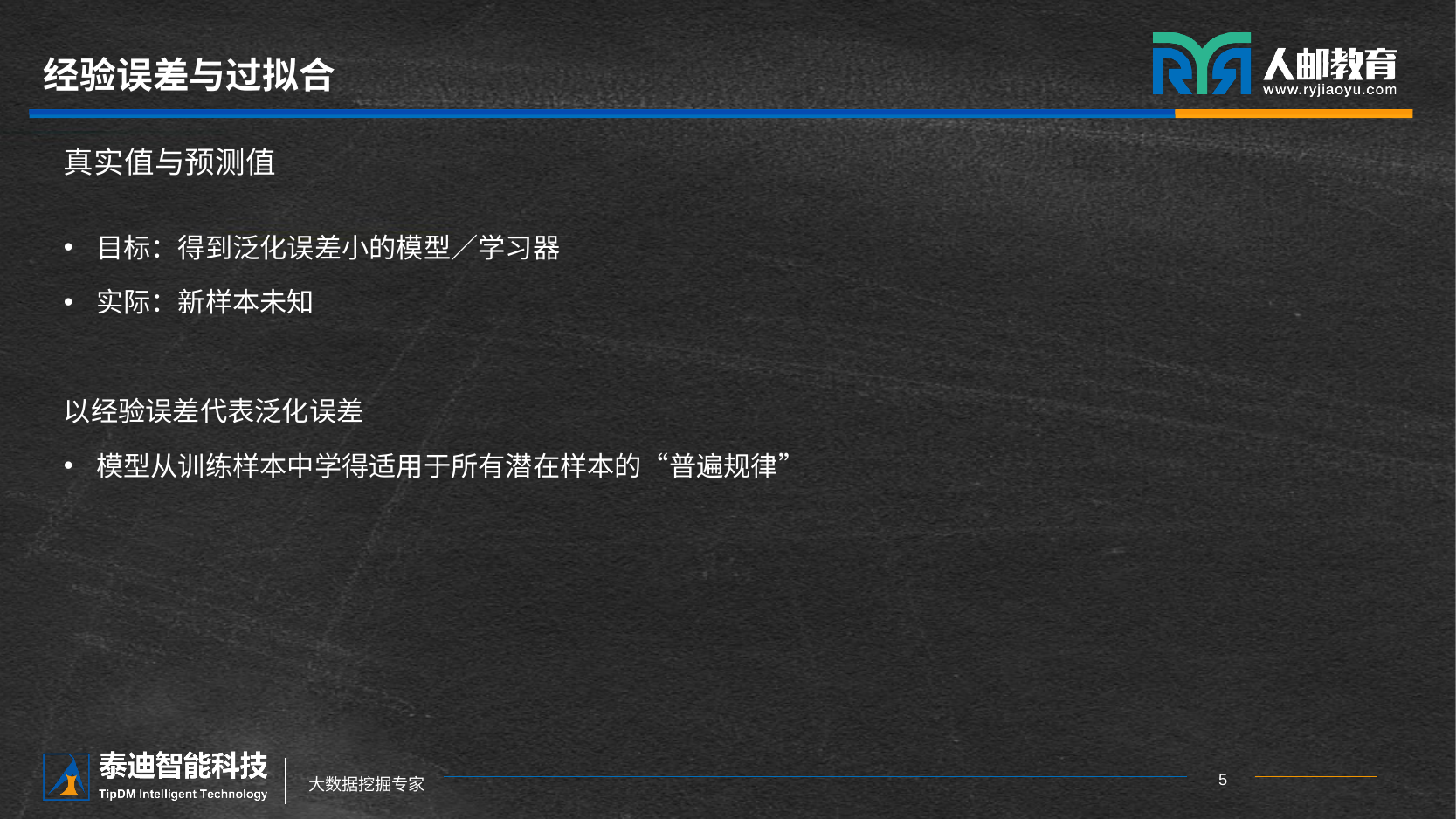

# 经验误差与过拟合
真实值与预测值
目标：得到泛化误差小的模型／学习器
实际：新样本未知

以经验误差代表泛化误差
模型从训练样本中学得适用于所有潜在样本的“普遍规律”